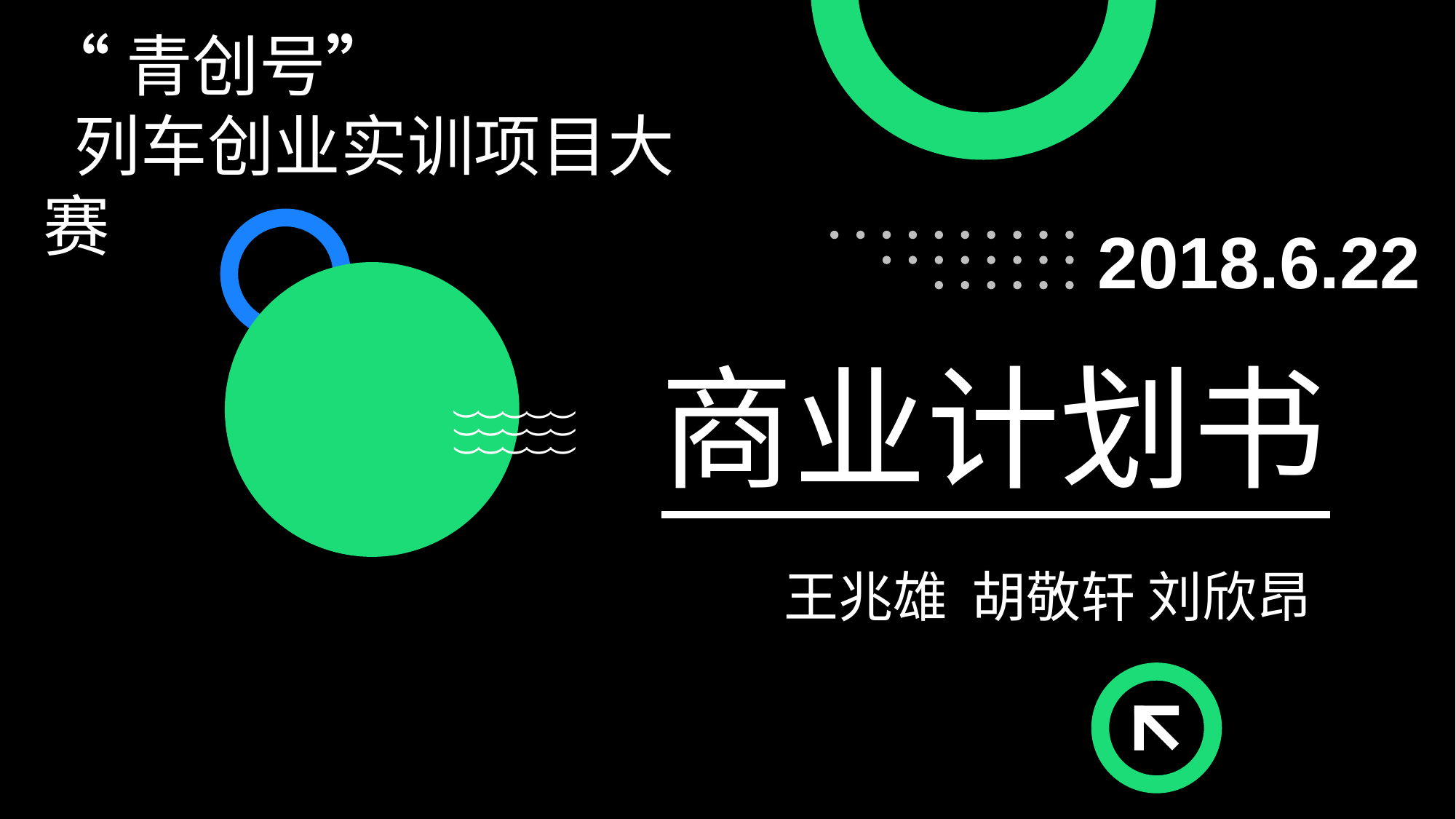

“青创号”
 列车创业实训项目大赛

2018.6.22

商业计划书
(
(
(
(
(
(
(
(
(
(
(
(
(
(
(

王兆雄  胡敬轩 刘欣昂